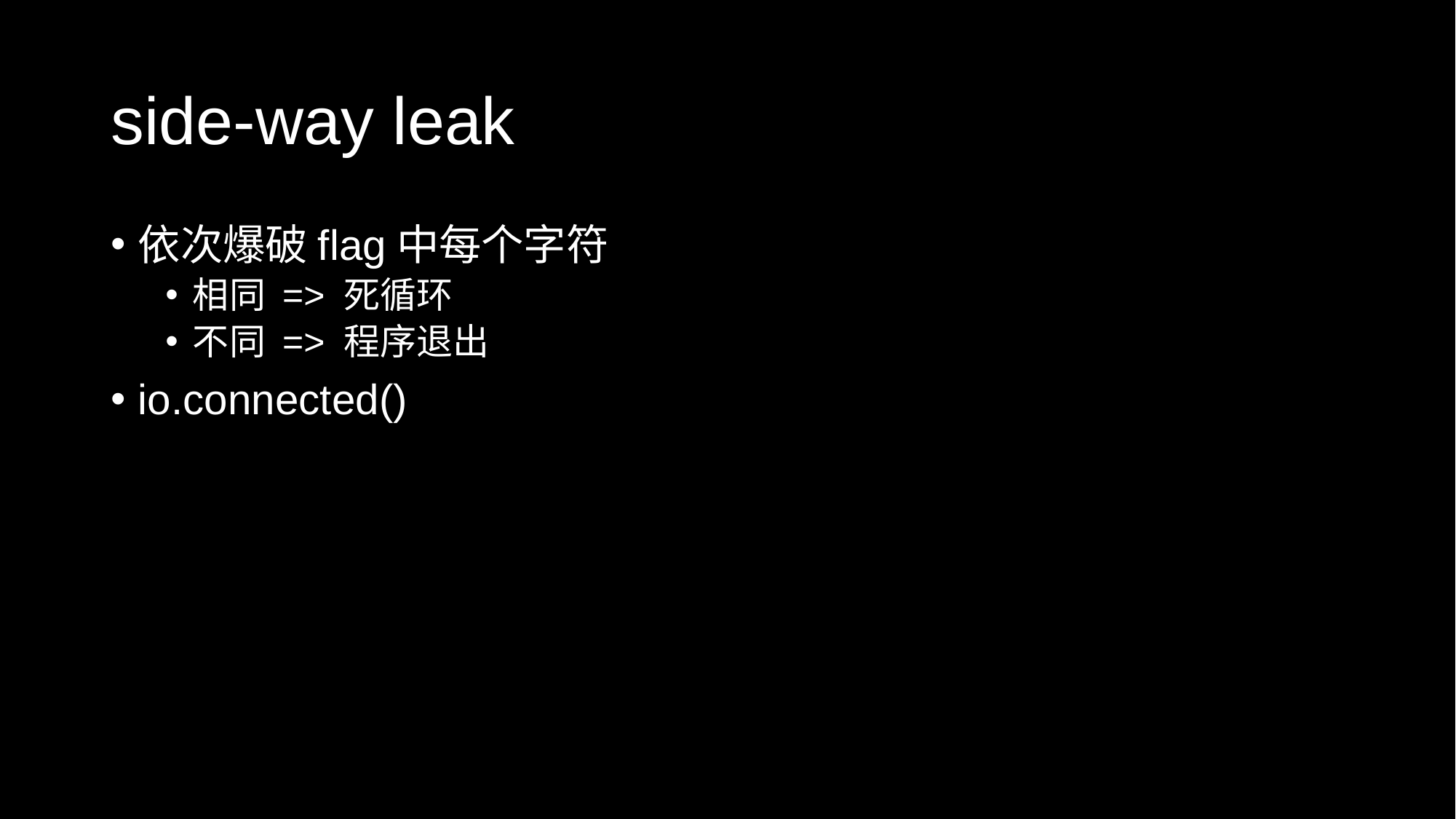

# side-way leak
依次爆破flag中每个字符
相同 => 死循环
不同 => 程序退出
io.connected()